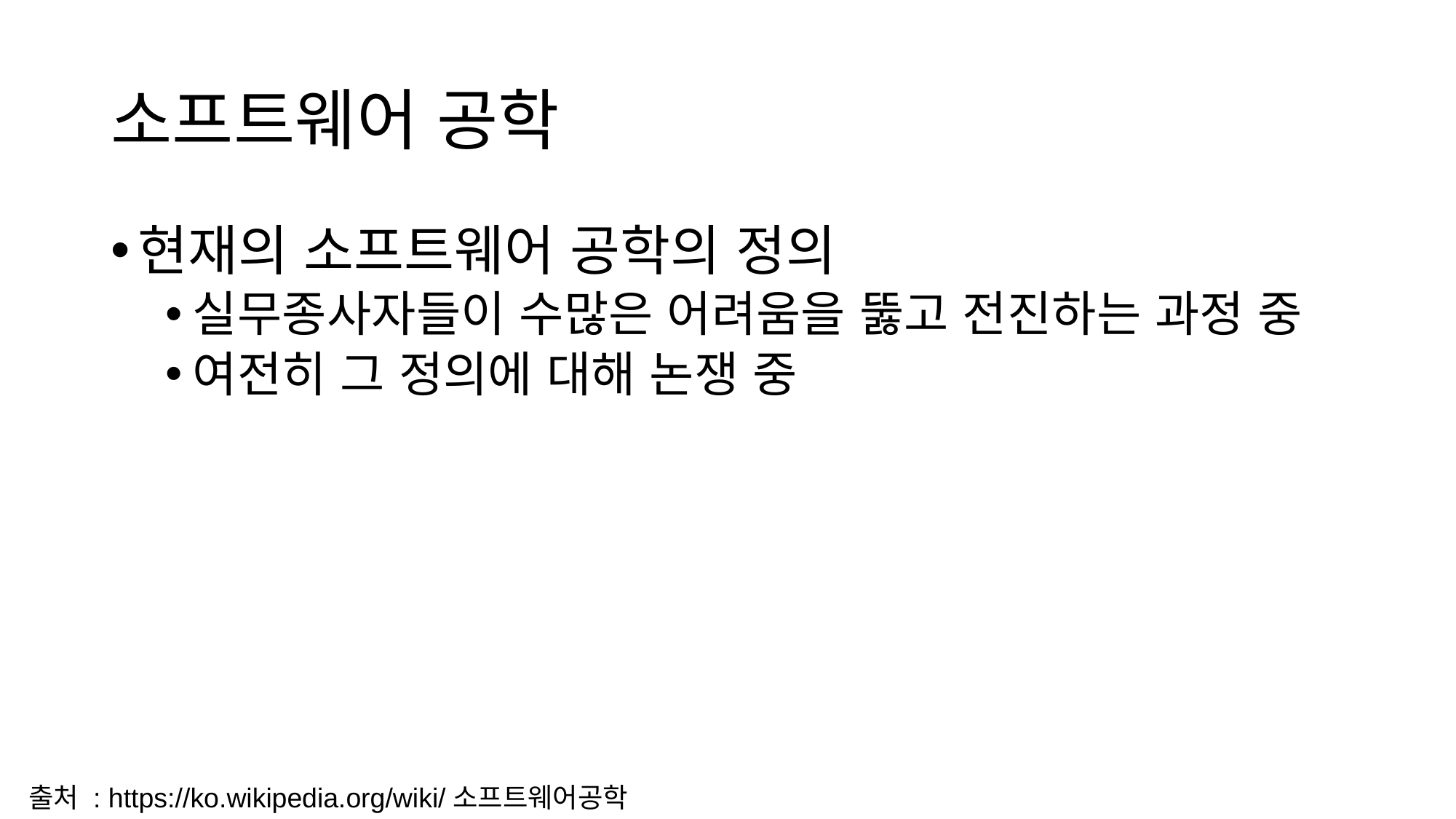

# 소프트웨어 공학
현재의 소프트웨어 공학의 정의
실무종사자들이 수많은 어려움을 뚫고 전진하는 과정 중
여전히 그 정의에 대해 논쟁 중
출처 : https://ko.wikipedia.org/wiki/소프트웨어공학